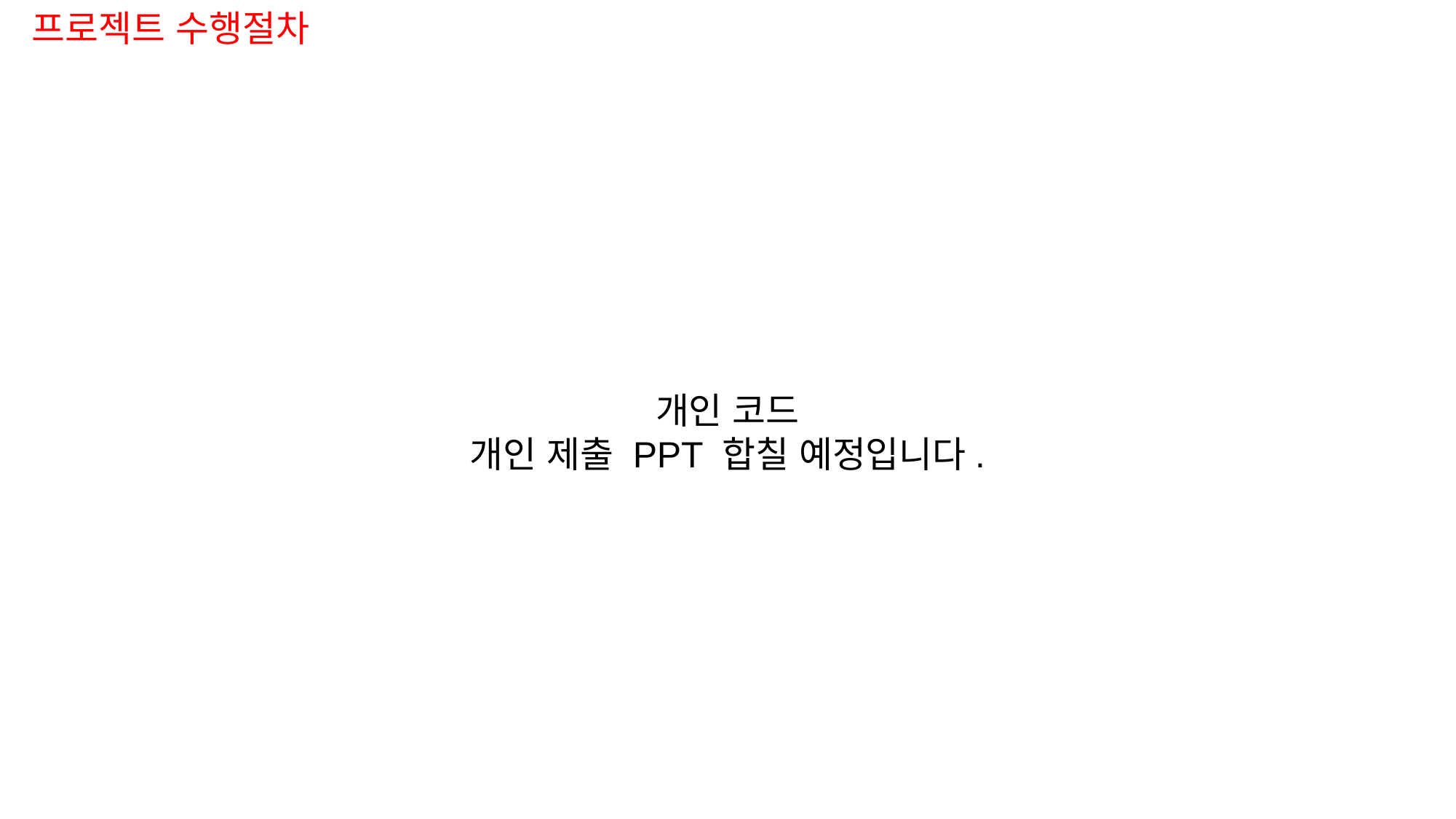

프로젝트 수행절차
개인 코드
개인 제출 PPT 합칠 예정입니다.